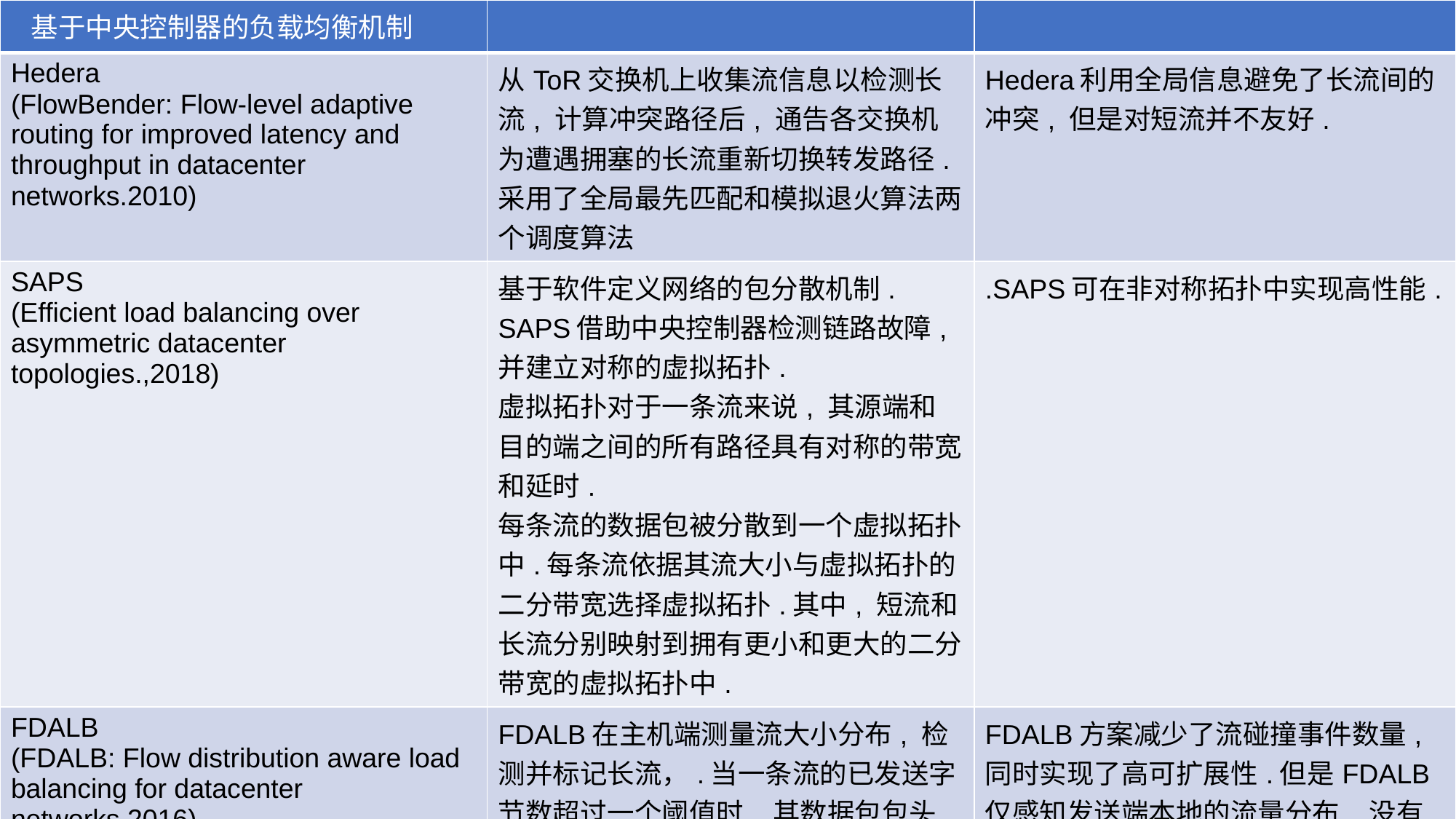

| 基于中央控制器的负载均衡机制 |  |  |
| --- | --- | --- |
| Hedera (FlowBender: Flow-level adaptive routing for improved latency and throughput in datacenter networks.2010) | 从ToR交换机上收集流信息以检测长流, 计算冲突路径后, 通告各交换机为遭遇拥塞的长流重新切换转发路径. 采用了全局最先匹配和模拟退火算法两个调度算法 | Hedera利用全局信息避免了长流间的冲突, 但是对短流并不友好. |
| SAPS (Efficient load balancing over asymmetric datacenter topologies.,2018) | 基于软件定义网络的包分散机制. SAPS借助中央控制器检测链路故障, 并建立对称的虚拟拓扑. 虚拟拓扑对于一条流来说, 其源端和目的端之间的所有路径具有对称的带宽和延时. 每条流的数据包被分散到一个虚拟拓扑中.每条流依据其流大小与虚拟拓扑的二分带宽选择虚拟拓扑.其中, 短流和长流分别映射到拥有更小和更大的二分带宽的虚拟拓扑中. | .SAPS可在非对称拓扑中实现高性能. |
| FDALB (FDALB: Flow distribution aware load balancing for datacenter networks.2016) | FDALB在主机端测量流大小分布, 检测并标记长流，.当一条流的已发送字节数超过一个阈值时, 其数据包包头将被标记. 使用了一个贪婪轮询算法调度长流到有最大共享剩余带宽的路径上传输 | FDALB方案减少了流碰撞事件数量, 同时实现了高可扩展性.但是FDALB仅感知发送端本地的流量分布, 没有考虑其他发送端的流量, 难以计算得到最优的区分长短流阈值. |